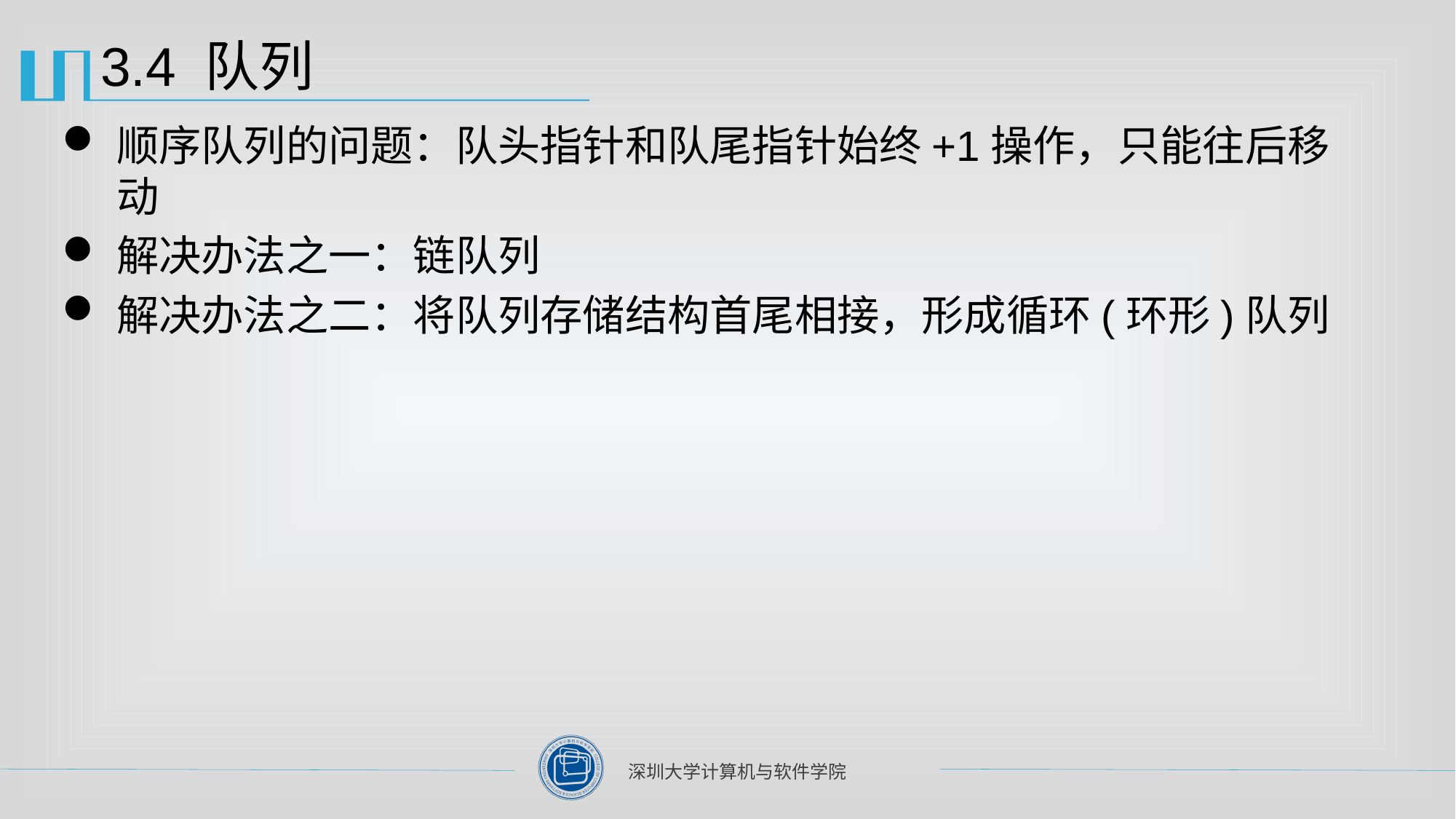

# 3.4 队列
顺序队列的问题：队头指针和队尾指针始终+1操作，只能往后移动
解决办法之一：链队列
解决办法之二：将队列存储结构首尾相接，形成循环(环形)队列

50